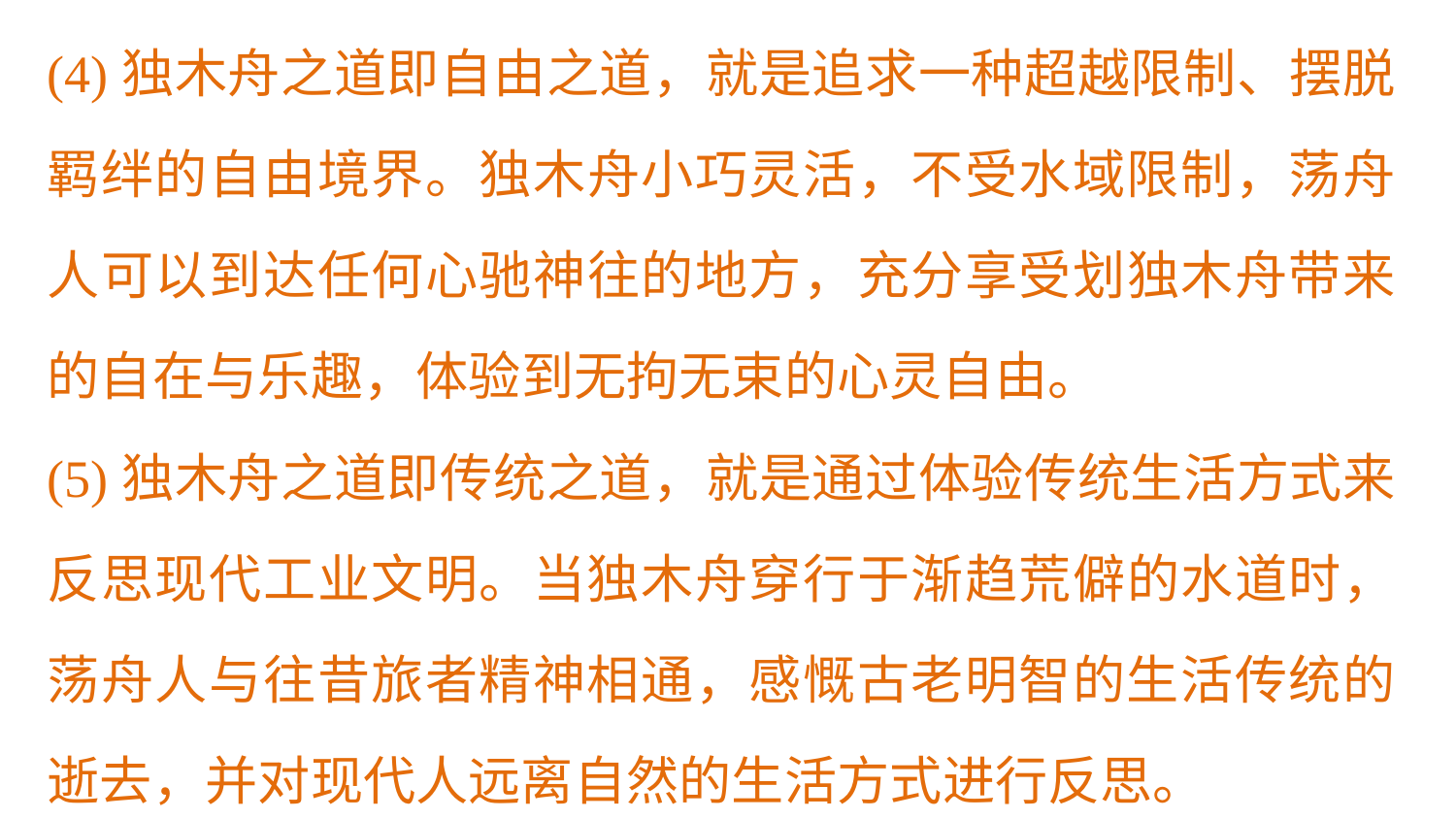

(4)独木舟之道即自由之道，就是追求一种超越限制、摆脱羁绊的自由境界。独木舟小巧灵活，不受水域限制，荡舟人可以到达任何心驰神往的地方，充分享受划独木舟带来的自在与乐趣，体验到无拘无束的心灵自由。
(5)独木舟之道即传统之道，就是通过体验传统生活方式来反思现代工业文明。当独木舟穿行于渐趋荒僻的水道时，荡舟人与往昔旅者精神相通，感慨古老明智的生活传统的逝去，并对现代人远离自然的生活方式进行反思。